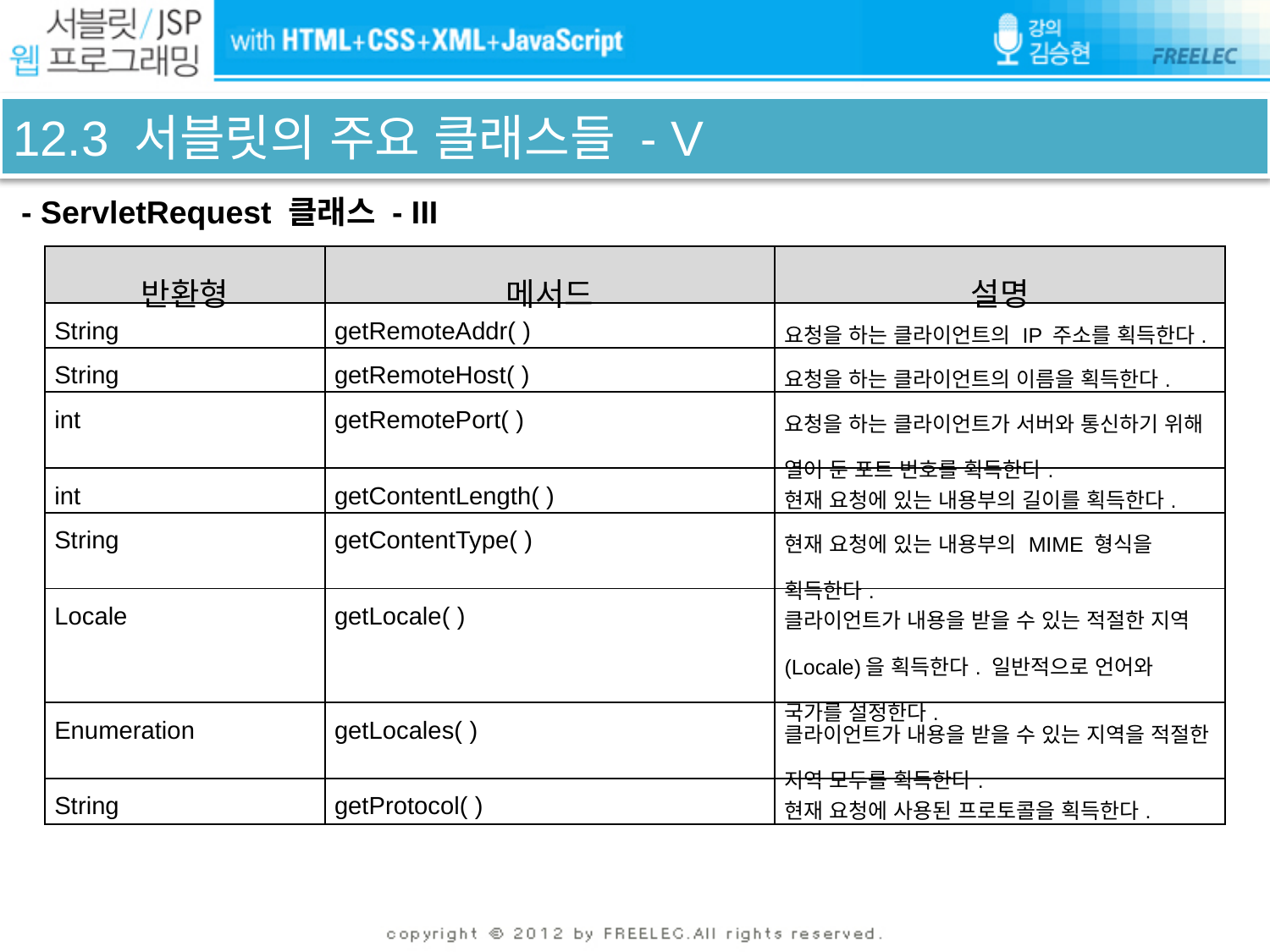

# 12.3 서블릿의 주요 클래스들 - V
 - ServletRequest 클래스 - III
| 반환형 | 메서드 | 설명 |
| --- | --- | --- |
| String | getRemoteAddr( ) | 요청을 하는 클라이언트의 IP 주소를 획득한다. |
| String | getRemoteHost( ) | 요청을 하는 클라이언트의 이름을 획득한다. |
| int | getRemotePort( ) | 요청을 하는 클라이언트가 서버와 통신하기 위해 열어 둔 포트 번호를 획득한다. |
| int | getContentLength( ) | 현재 요청에 있는 내용부의 길이를 획득한다. |
| String | getContentType( ) | 현재 요청에 있는 내용부의 MIME 형식을 획득한다. |
| Locale | getLocale( ) | 클라이언트가 내용을 받을 수 있는 적절한 지역(Locale)을 획득한다. 일반적으로 언어와 국가를 설정한다. |
| Enumeration | getLocales( ) | 클라이언트가 내용을 받을 수 있는 지역을 적절한 지역 모두를 획득한다. |
| String | getProtocol( ) | 현재 요청에 사용된 프로토콜을 획득한다. |